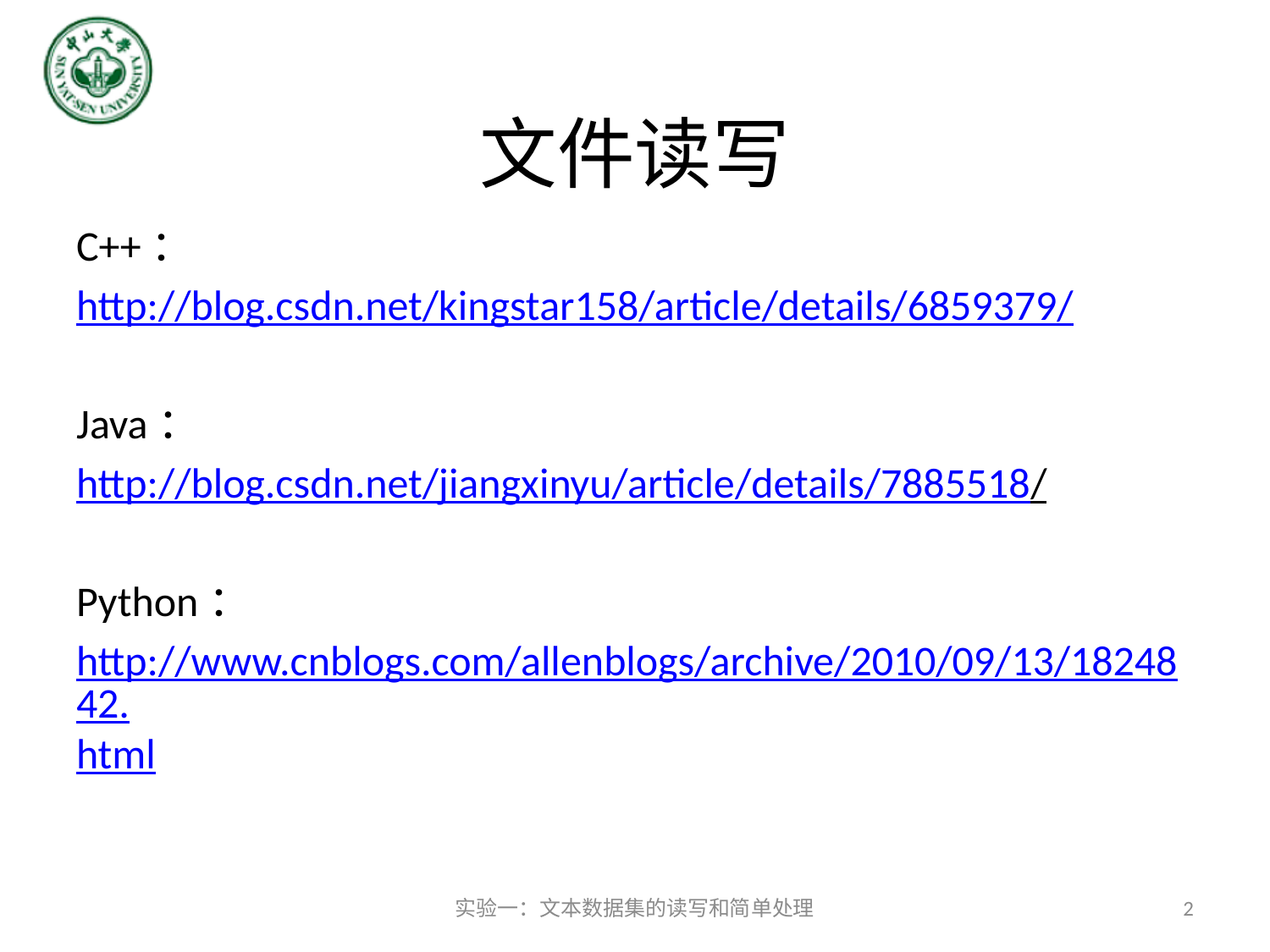

# 文件读写
C++：
http://blog.csdn.net/kingstar158/article/details/6859379/

Java：
http://blog.csdn.net/jiangxinyu/article/details/7885518/

Python：
http://www.cnblogs.com/allenblogs/archive/2010/09/13/1824842.html

实验一：文本数据集的读写和简单处理
2